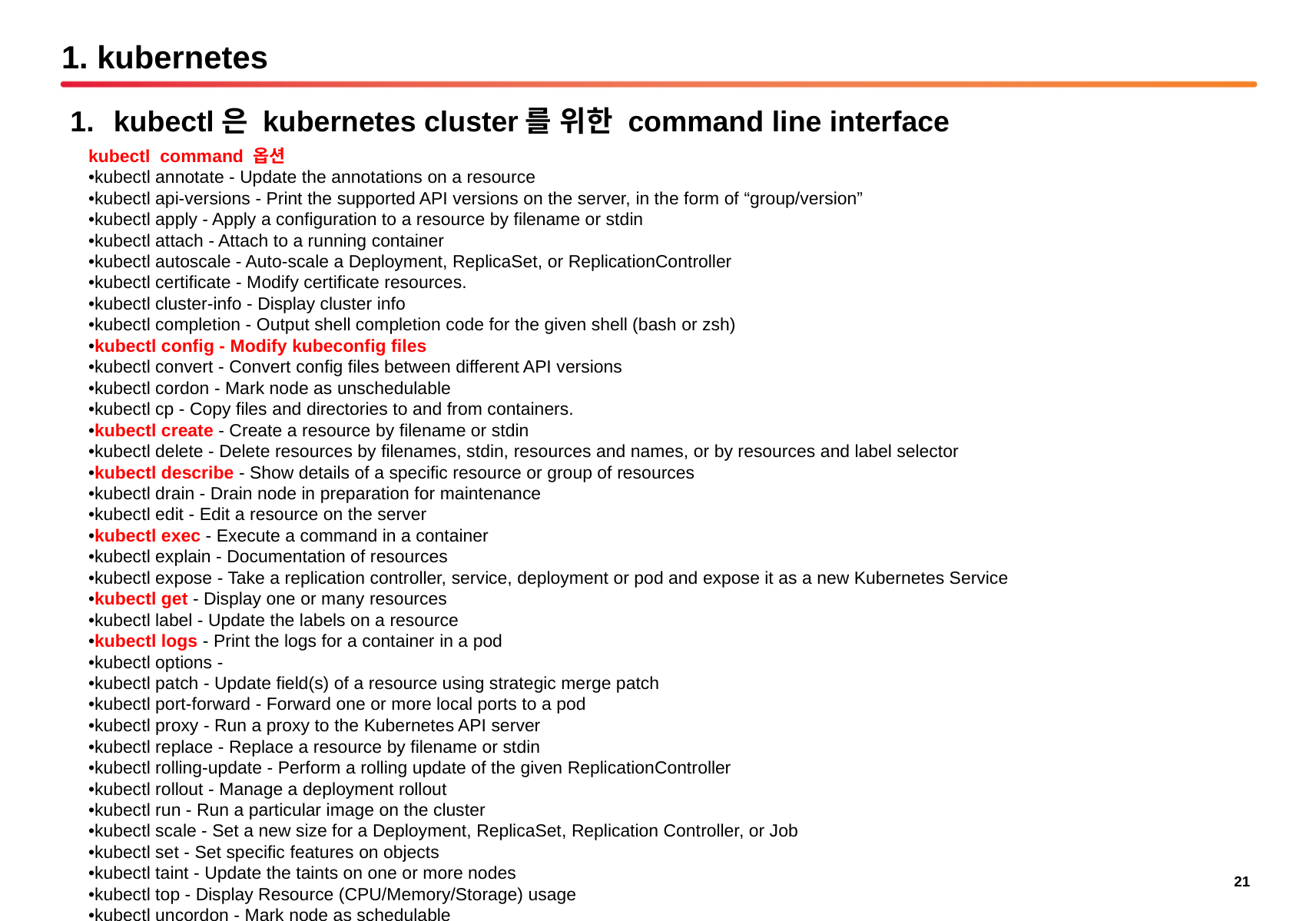

# 1. kubernetes
kubectl은 kubernetes cluster를 위한 command line interface

kubectl  command 옵션
•kubectl annotate - Update the annotations on a resource
•kubectl api-versions - Print the supported API versions on the server, in the form of “group/version”
•kubectl apply - Apply a configuration to a resource by filename or stdin
•kubectl attach - Attach to a running container
•kubectl autoscale - Auto-scale a Deployment, ReplicaSet, or ReplicationController
•kubectl certificate - Modify certificate resources.
•kubectl cluster-info - Display cluster info
•kubectl completion - Output shell completion code for the given shell (bash or zsh)
•kubectl config - Modify kubeconfig files
•kubectl convert - Convert config files between different API versions
•kubectl cordon - Mark node as unschedulable
•kubectl cp - Copy files and directories to and from containers.
•kubectl create - Create a resource by filename or stdin
•kubectl delete - Delete resources by filenames, stdin, resources and names, or by resources and label selector
•kubectl describe - Show details of a specific resource or group of resources
•kubectl drain - Drain node in preparation for maintenance
•kubectl edit - Edit a resource on the server
•kubectl exec - Execute a command in a container
•kubectl explain - Documentation of resources
•kubectl expose - Take a replication controller, service, deployment or pod and expose it as a new Kubernetes Service
•kubectl get - Display one or many resources
•kubectl label - Update the labels on a resource
•kubectl logs - Print the logs for a container in a pod
•kubectl options -
•kubectl patch - Update field(s) of a resource using strategic merge patch
•kubectl port-forward - Forward one or more local ports to a pod
•kubectl proxy - Run a proxy to the Kubernetes API server
•kubectl replace - Replace a resource by filename or stdin
•kubectl rolling-update - Perform a rolling update of the given ReplicationController
•kubectl rollout - Manage a deployment rollout
•kubectl run - Run a particular image on the cluster
•kubectl scale - Set a new size for a Deployment, ReplicaSet, Replication Controller, or Job
•kubectl set - Set specific features on objects
•kubectl taint - Update the taints on one or more nodes
•kubectl top - Display Resource (CPU/Memory/Storage) usage
•kubectl uncordon - Mark node as schedulable
•kubectl version - Print the client and server version information